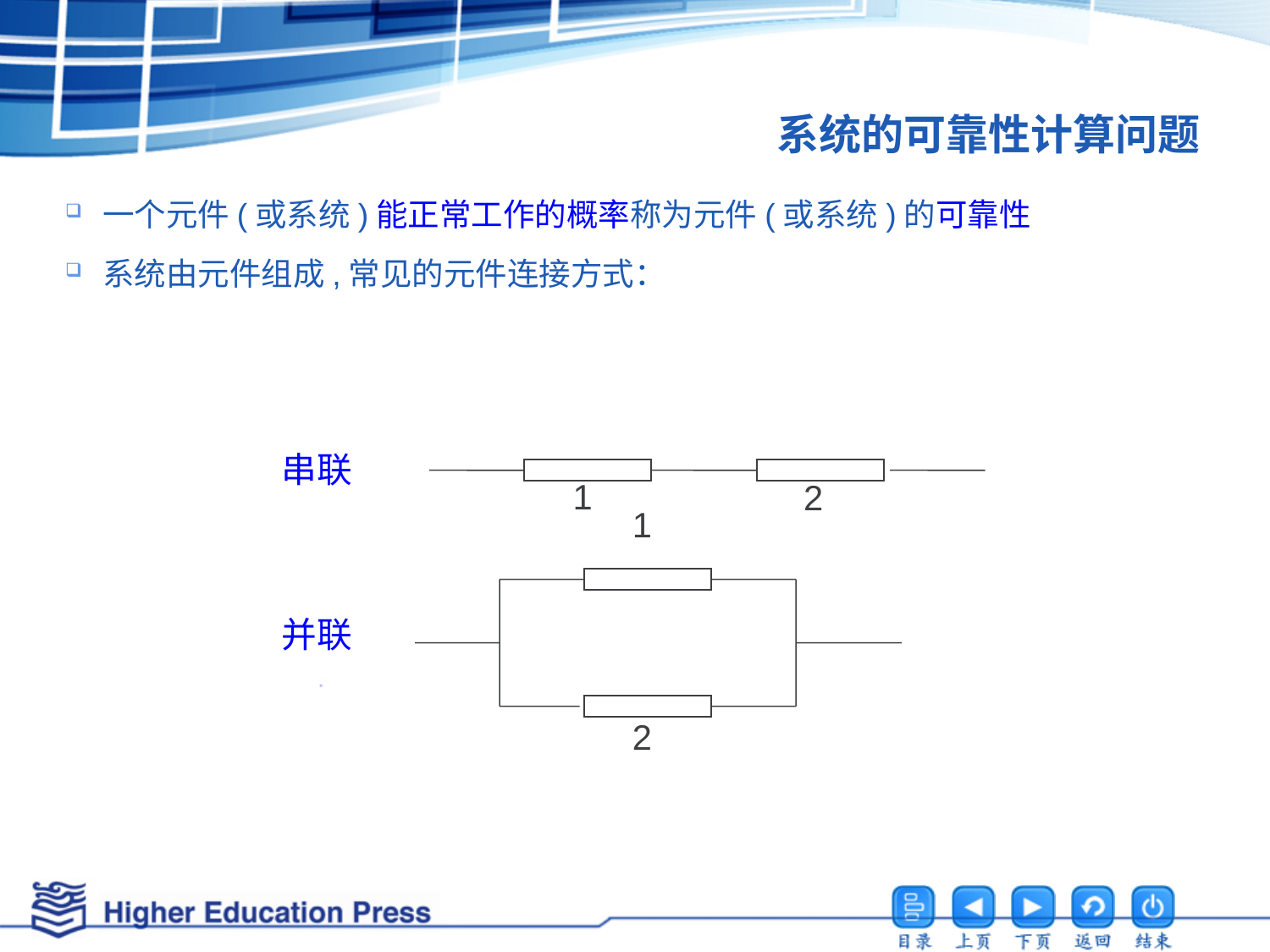

# 系统的可靠性计算问题
一个元件(或系统)能正常工作的概率称为元件(或系统)的可靠性
系统由元件组成,常见的元件连接方式：
串联

1
2

1

2
并联